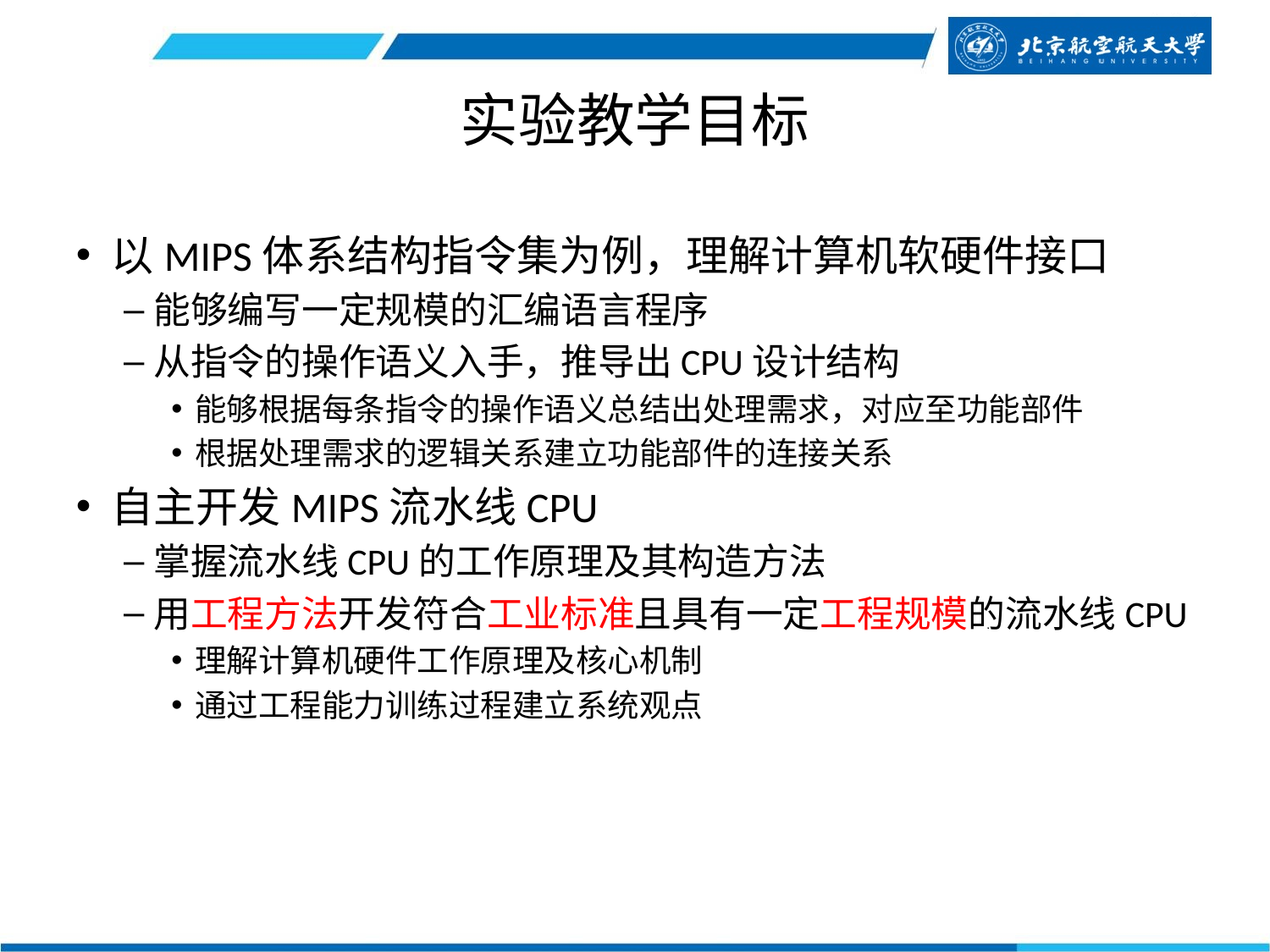

# 实验教学目标
以MIPS体系结构指令集为例，理解计算机软硬件接口
能够编写一定规模的汇编语言程序
从指令的操作语义入手，推导出CPU设计结构
能够根据每条指令的操作语义总结出处理需求，对应至功能部件
根据处理需求的逻辑关系建立功能部件的连接关系
自主开发MIPS流水线CPU
掌握流水线CPU的工作原理及其构造方法
用工程方法开发符合工业标准且具有一定工程规模的流水线CPU
理解计算机硬件工作原理及核心机制
通过工程能力训练过程建立系统观点